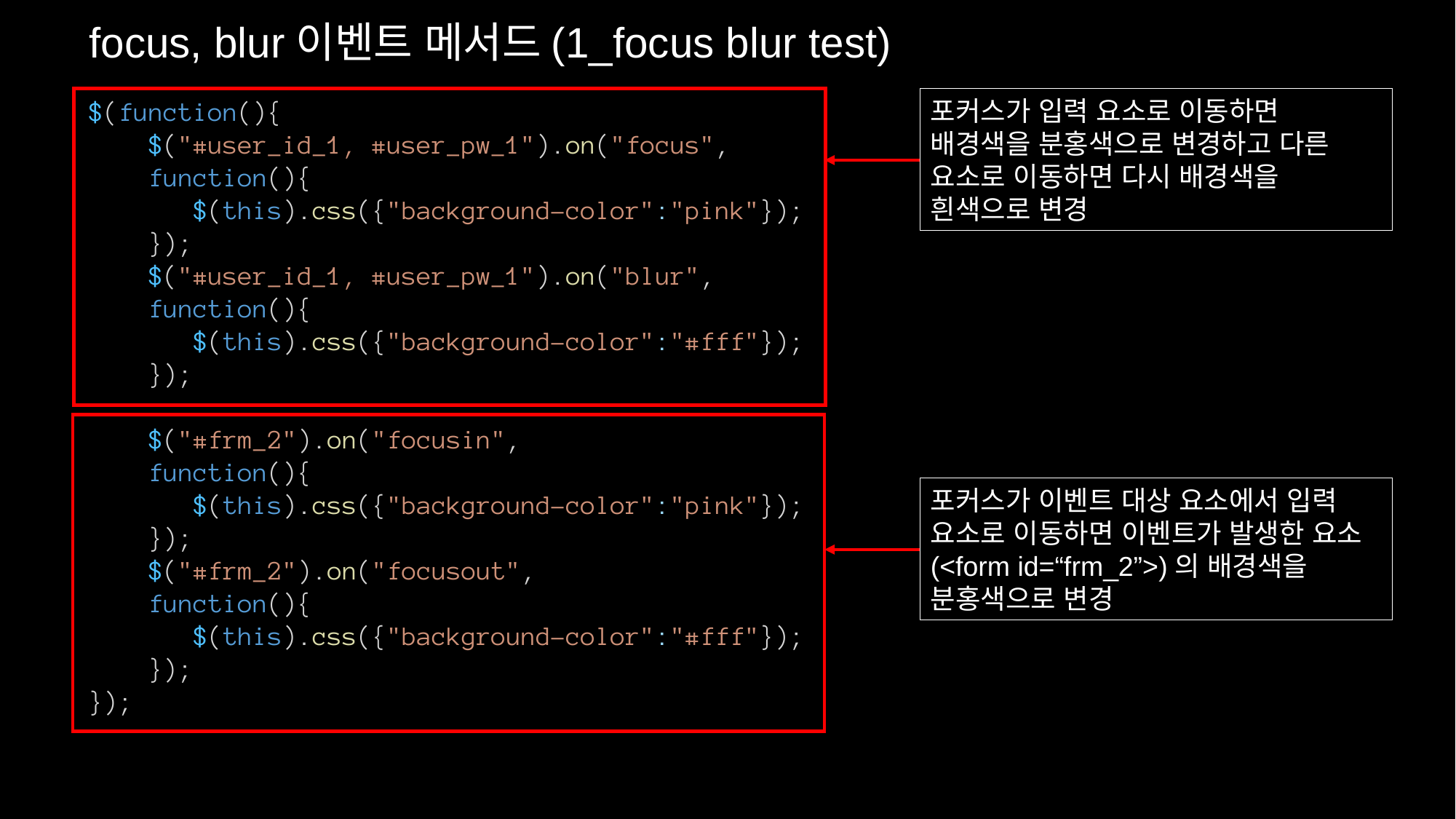

focus, blur이벤트 메서드(1_focus blur test)

$(function(){
    $("#user_id_1, #user_pw_1").on("focus",
    function(){
       $(this).css({"background-color":"pink"});
    });
    $("#user_id_1, #user_pw_1").on("blur",
    function(){
       $(this).css({"background-color":"#fff"});
    });
    $("#frm_2").on("focusin",
    function(){
       $(this).css({"background-color":"pink"});
    });
    $("#frm_2").on("focusout",
    function(){
       $(this).css({"background-color":"#fff"});
    });
});
포커스가 입력 요소로 이동하면 배경색을 분홍색으로 변경하고 다른 요소로 이동하면 다시 배경색을 흰색으로 변경

포커스가 이벤트 대상 요소에서 입력 요소로 이동하면 이벤트가 발생한 요소(<form id=“frm_2”>)의 배경색을 분홍색으로 변경